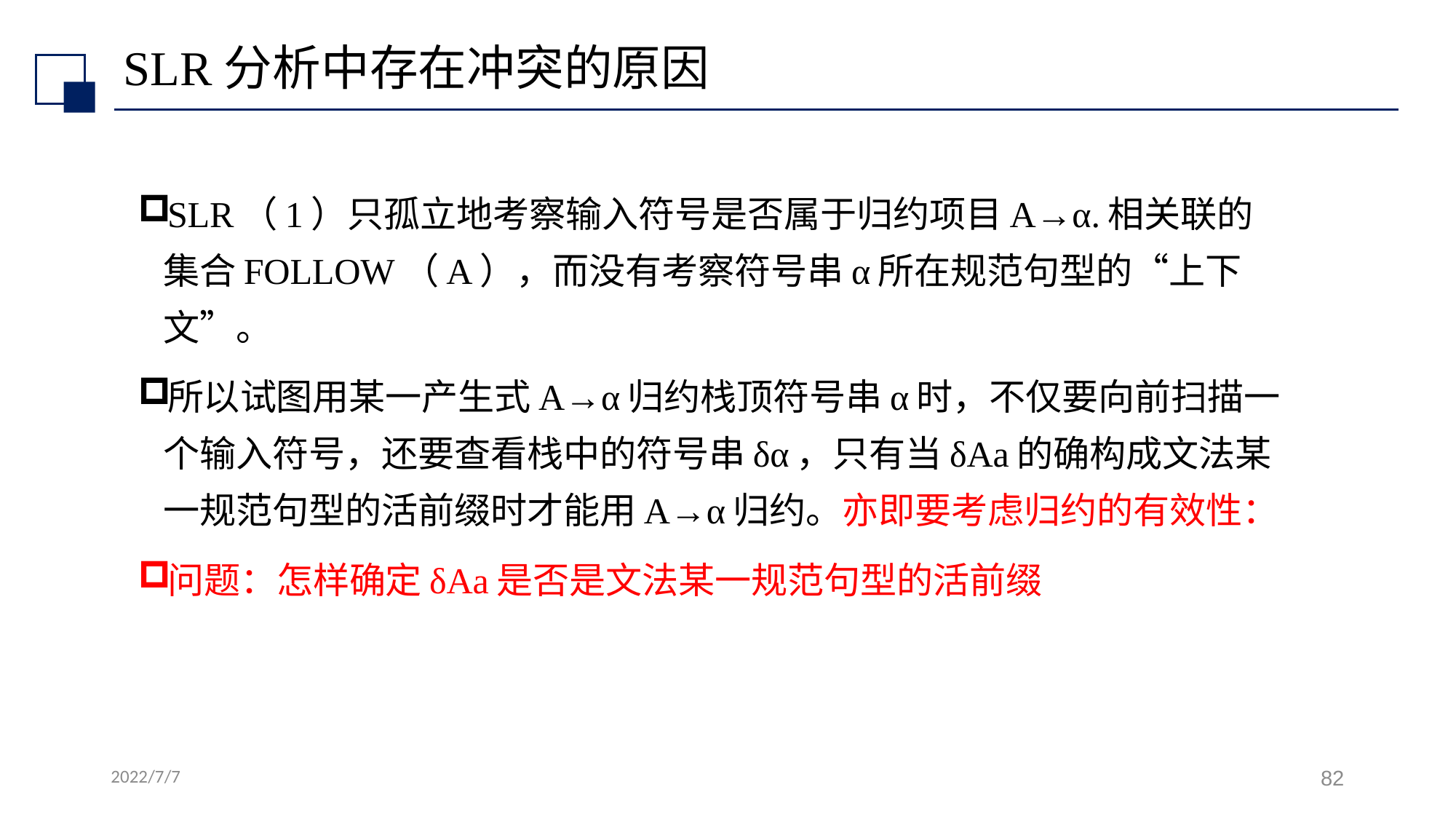

# SLR分析中存在冲突的原因
SLR（1）只孤立地考察输入符号是否属于归约项目A→α.相关联的集合FOLLOW（A），而没有考察符号串α所在规范句型的“上下文”。
所以试图用某一产生式A→α归约栈顶符号串α时，不仅要向前扫描一个输入符号，还要查看栈中的符号串δα，只有当δAa的确构成文法某一规范句型的活前缀时才能用A→α归约。亦即要考虑归约的有效性：
问题：怎样确定δAa是否是文法某一规范句型的活前缀
2022/7/7
82